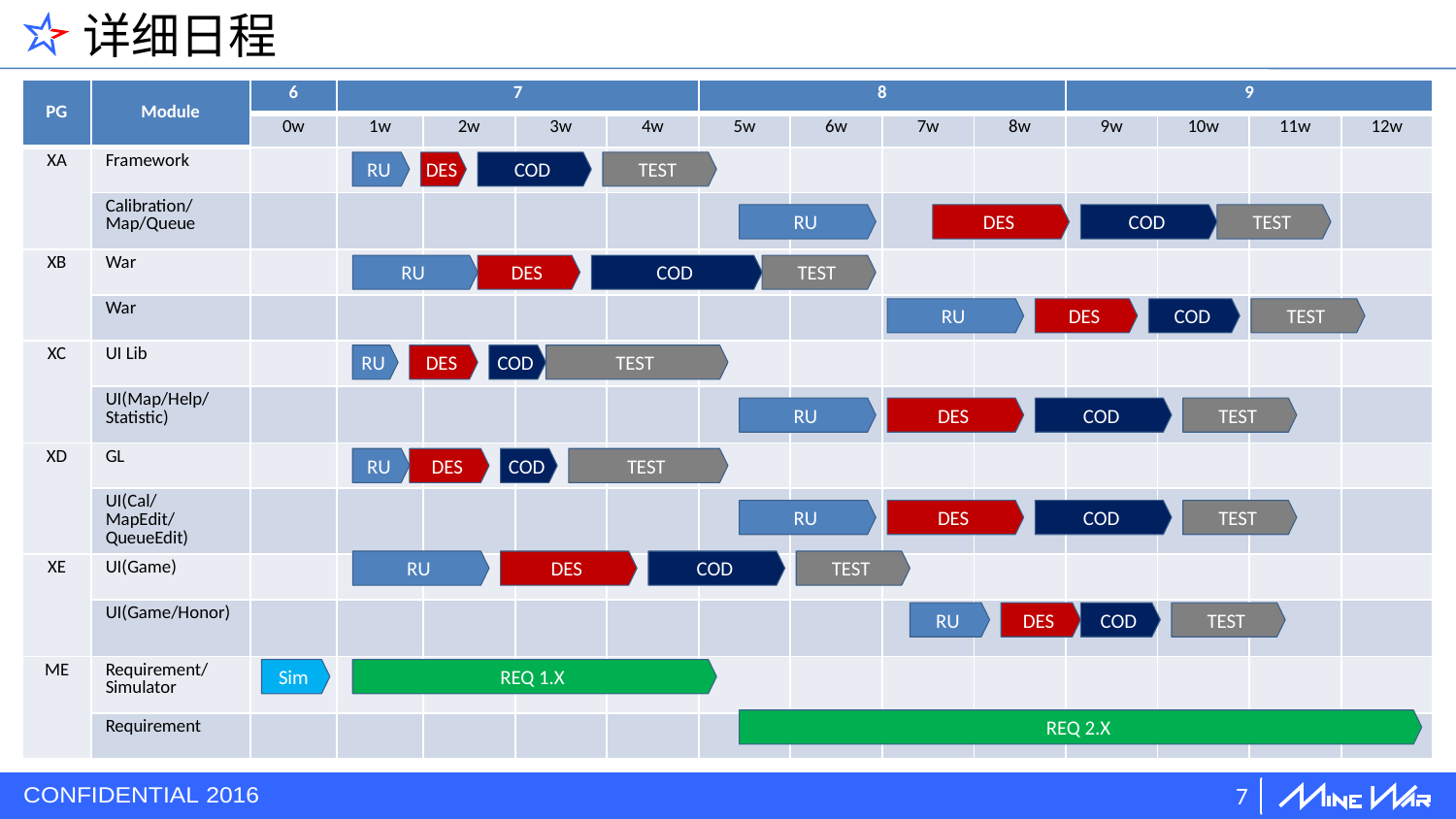

# 详细日程
| PG | Module | 6 | 7 |  |  |  | 8 |  |  |  | 9 |  |  |  |
| --- | --- | --- | --- | --- | --- | --- | --- | --- | --- | --- | --- | --- | --- | --- |
|  |  | 0w | 1w | 2w | 3w | 4w | 5w | 6w | 7w | 8w | 9w | 10w | 11w | 12w |
| XA | Framework |  |  |  |  |  |  |  |  |  |  |  |  |  |
|  | Calibration/Map/Queue |  |  |  |  |  |  |  |  |  |  |  |  |  |
| XB | War |  |  |  |  |  |  |  |  |  |  |  |  |  |
|  | War |  |  |  |  |  |  |  |  |  |  |  |  |  |
| XC | UI Lib |  |  |  |  |  |  |  |  |  |  |  |  |  |
|  | UI(Map/Help/Statistic) |  |  |  |  |  |  |  |  |  |  |  |  |  |
| XD | GL |  |  |  |  |  |  |  |  |  |  |  |  |  |
|  | UI(Cal/MapEdit/QueueEdit) |  |  |  |  |  |  |  |  |  |  |  |  |  |
| XE | UI(Game) |  |  |  |  |  |  |  |  |  |  |  |  |  |
|  | UI(Game/Honor) |  |  |  |  |  |  |  |  |  |  |  |  |  |
| ME | Requirement/Simulator |  |  |  |  |  |  |  |  |  |  |  |  |  |
|  | Requirement |  |  |  |  |  |  |  |  |  |  |  |  |  |
RU
DES
COD
TEST
RU
DES
COD
TEST
RU
DES
COD
TEST
RU
DES
COD
TEST
RU
DES
COD
TEST
RU
DES
COD
TEST
RU
DES
COD
TEST
RU
DES
COD
TEST
RU
DES
COD
TEST
RU
DES
COD
TEST
Sim
REQ 1.X
REQ 2.X
7